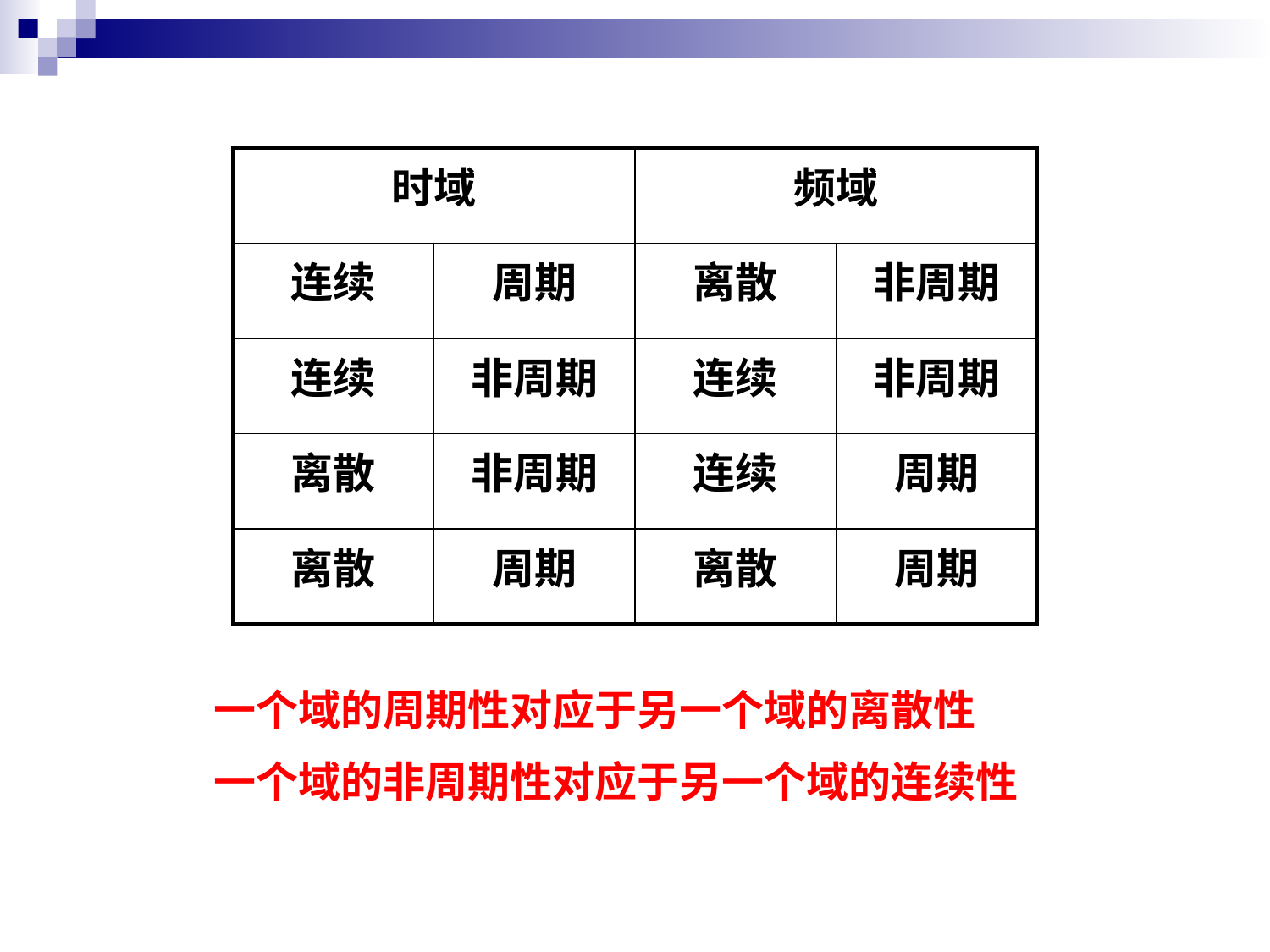

| 时域 |  | 频域 |  |
| --- | --- | --- | --- |
| 连续 | 周期 | 离散 | 非周期 |
| 连续 | 非周期 | 连续 | 非周期 |
| 离散 | 非周期 | 连续 | 周期 |
| 离散 | 周期 | 离散 | 周期 |
一个域的周期性对应于另一个域的离散性
一个域的非周期性对应于另一个域的连续性